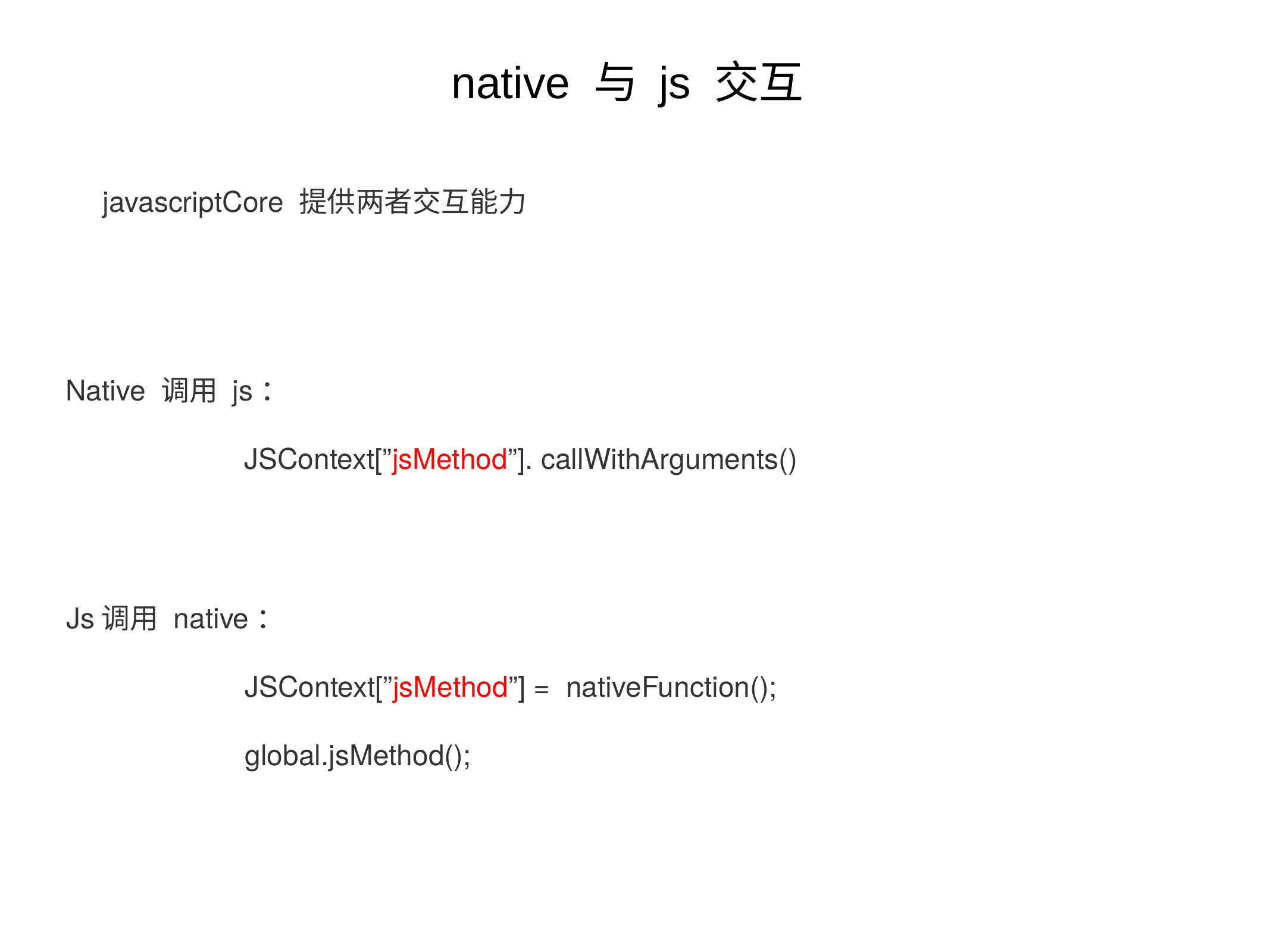

native 与 js 交互
javascriptCore 提供两者交互能力
Native 调用 js：

		JSContext[”jsMethod”]. callWithArguments()
Js调用 native：

		JSContext[”jsMethod”] =  nativeFunction();

		global.jsMethod();